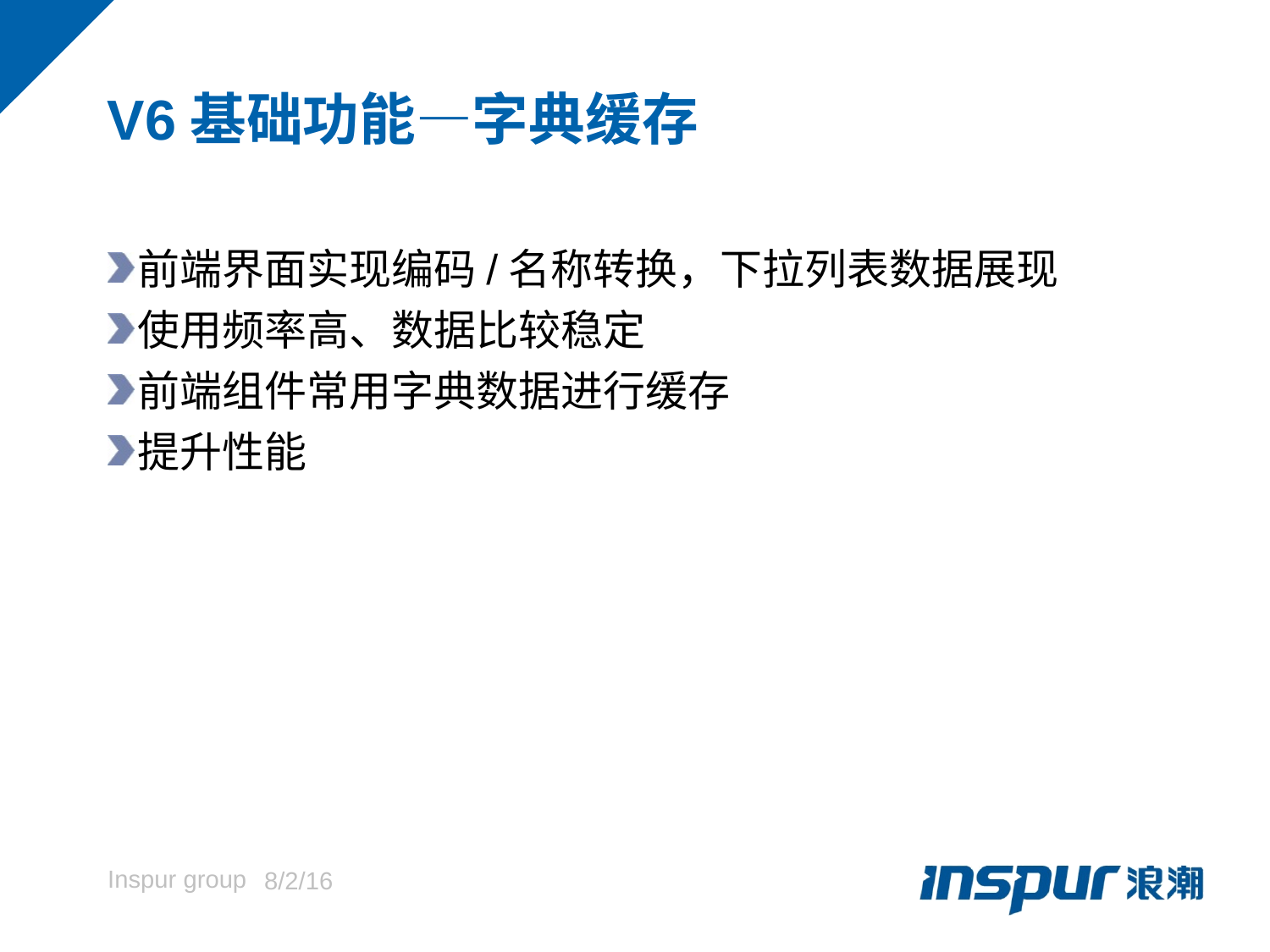

V6基础功能—字典缓存
前端界面实现编码/名称转换，下拉列表数据展现
使用频率高、数据比较稳定
前端组件常用字典数据进行缓存
提升性能
Inspur group
8/2/16